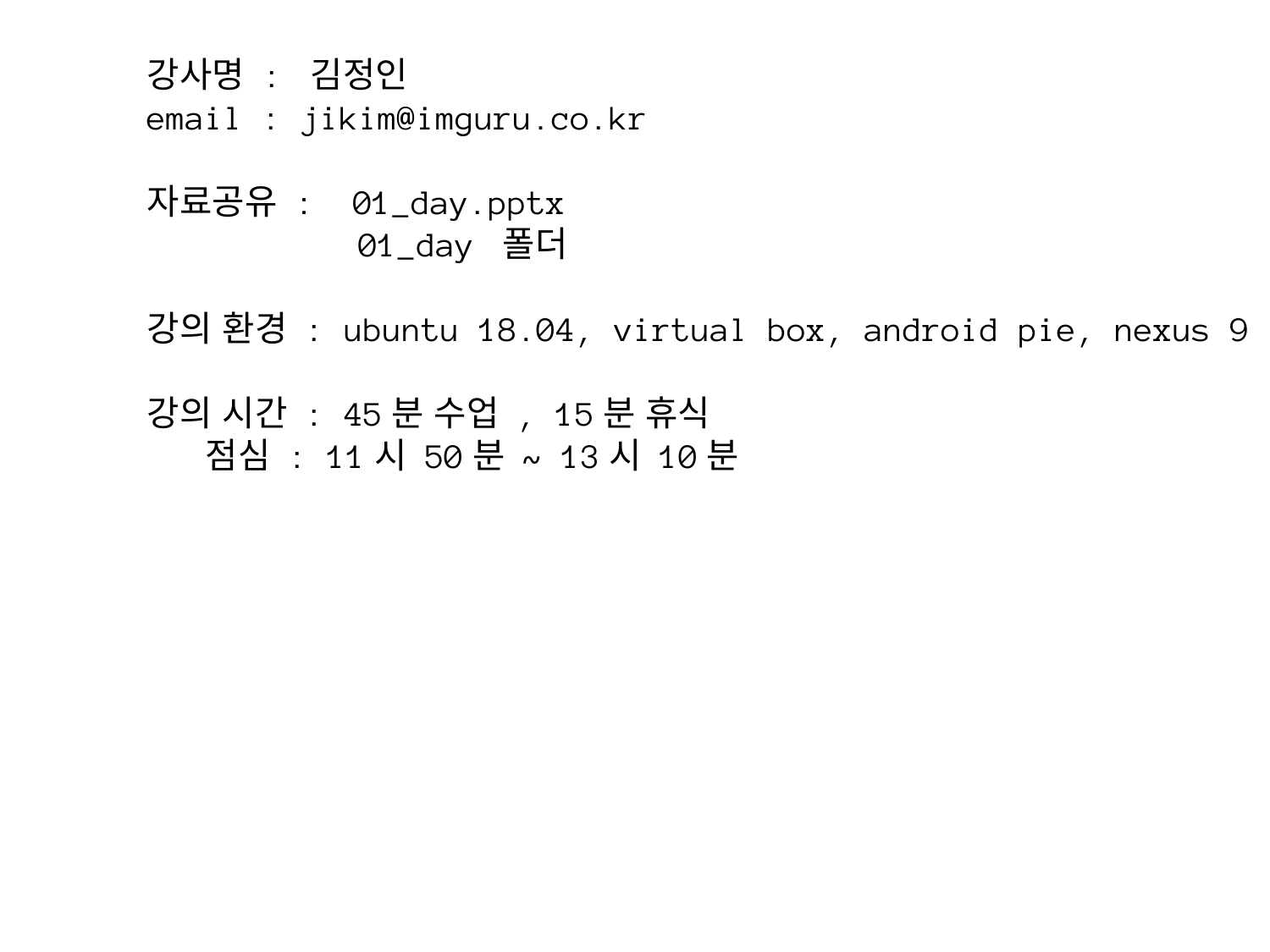

강사명 : 김정인
email : jikim@imguru.co.kr

자료공유 :  01_day.pptx
           01_day 폴더

강의 환경 : ubuntu 18.04, virtual box, android pie, nexus 9

강의 시간 : 45분 수업 , 15분 휴식
     점심 : 11시 50분 ~ 13시 10분